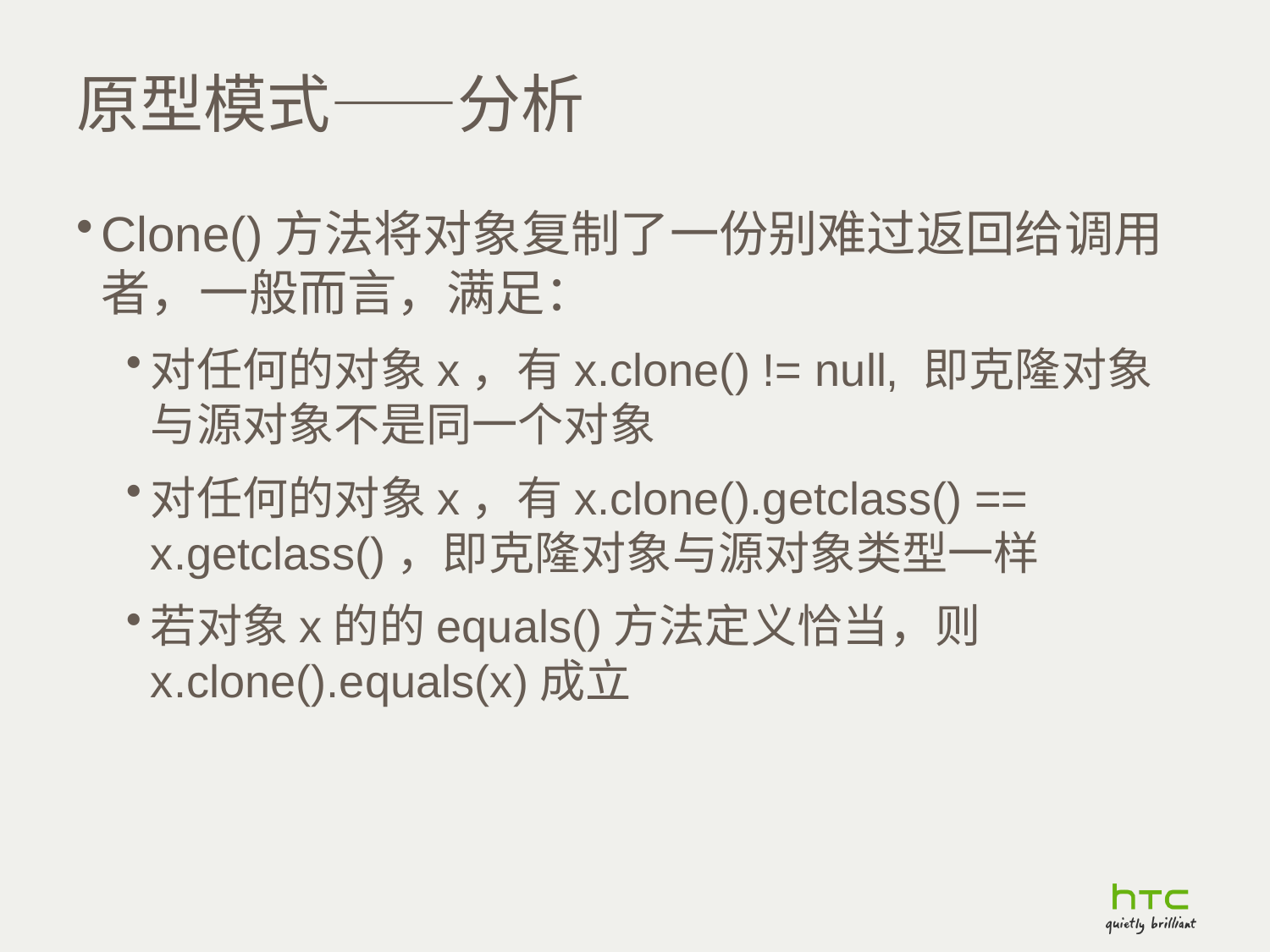

# 原型模式——分析
Clone()方法将对象复制了一份别难过返回给调用者，一般而言，满足：
对任何的对象x，有x.clone() != null, 即克隆对象与源对象不是同一个对象
对任何的对象x，有x.clone().getclass() == x.getclass()，即克隆对象与源对象类型一样
若对象x的的equals()方法定义恰当，则x.clone().equals(x)成立